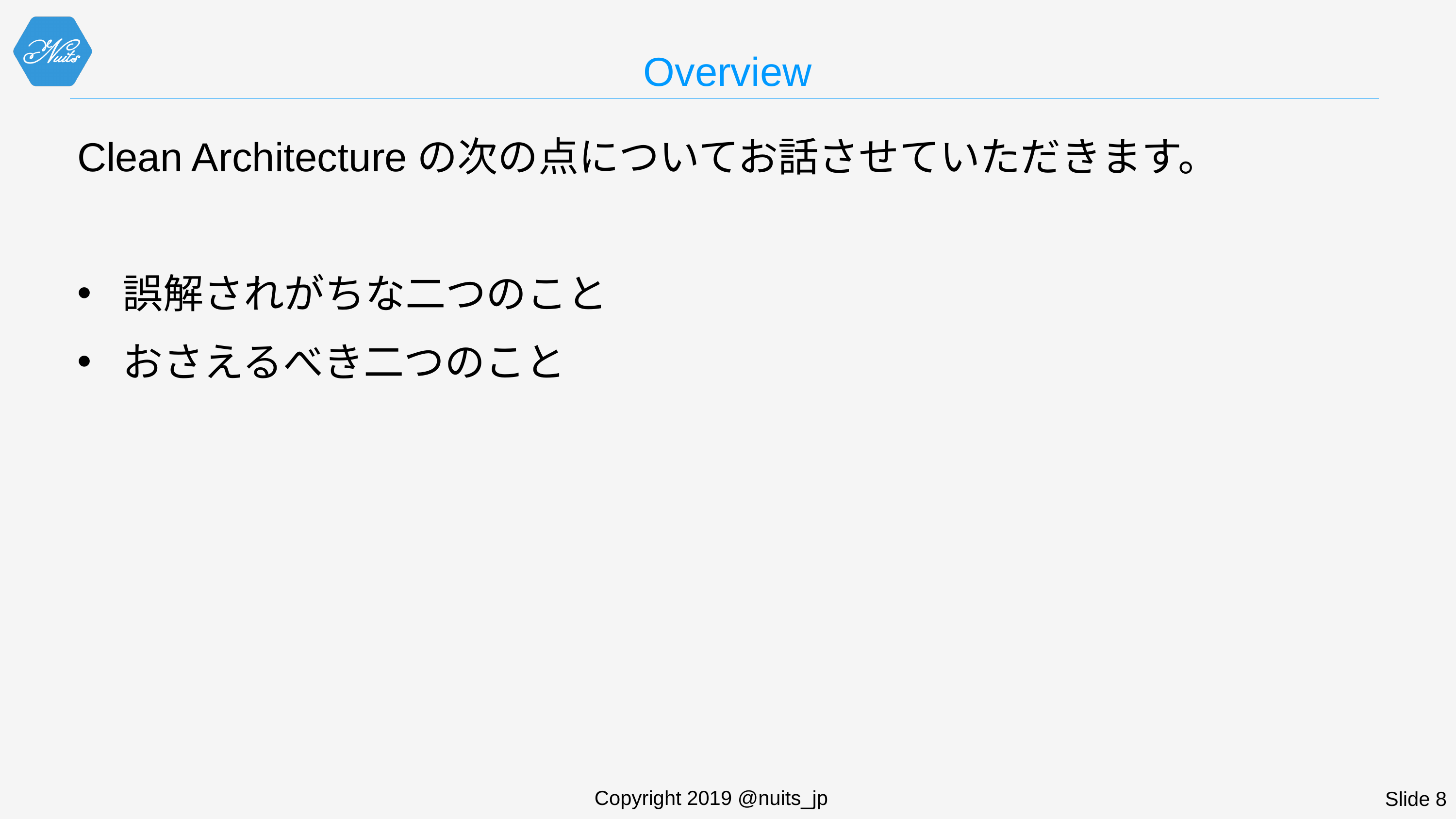

# Overview
Clean Architectureの次の点についてお話させていただきます。

誤解されがちな二つのこと
おさえるべき二つのこと
Copyright 2019 @nuits_jp
Slide 8